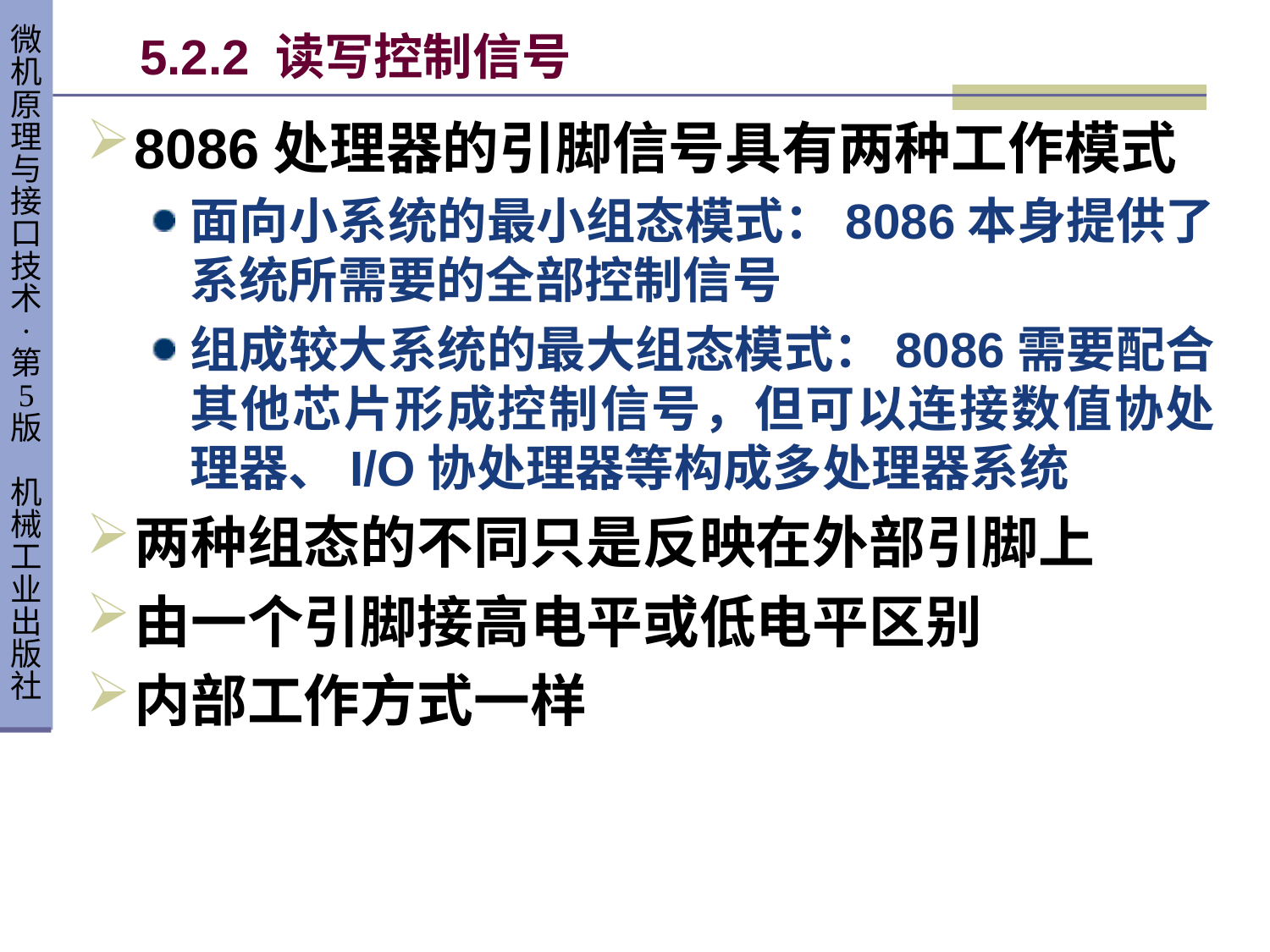

# 5.2.2 读写控制信号
8086处理器的引脚信号具有两种工作模式
面向小系统的最小组态模式：8086本身提供了系统所需要的全部控制信号
组成较大系统的最大组态模式：8086需要配合其他芯片形成控制信号，但可以连接数值协处理器、I/O协处理器等构成多处理器系统
两种组态的不同只是反映在外部引脚上
由一个引脚接高电平或低电平区别
内部工作方式一样